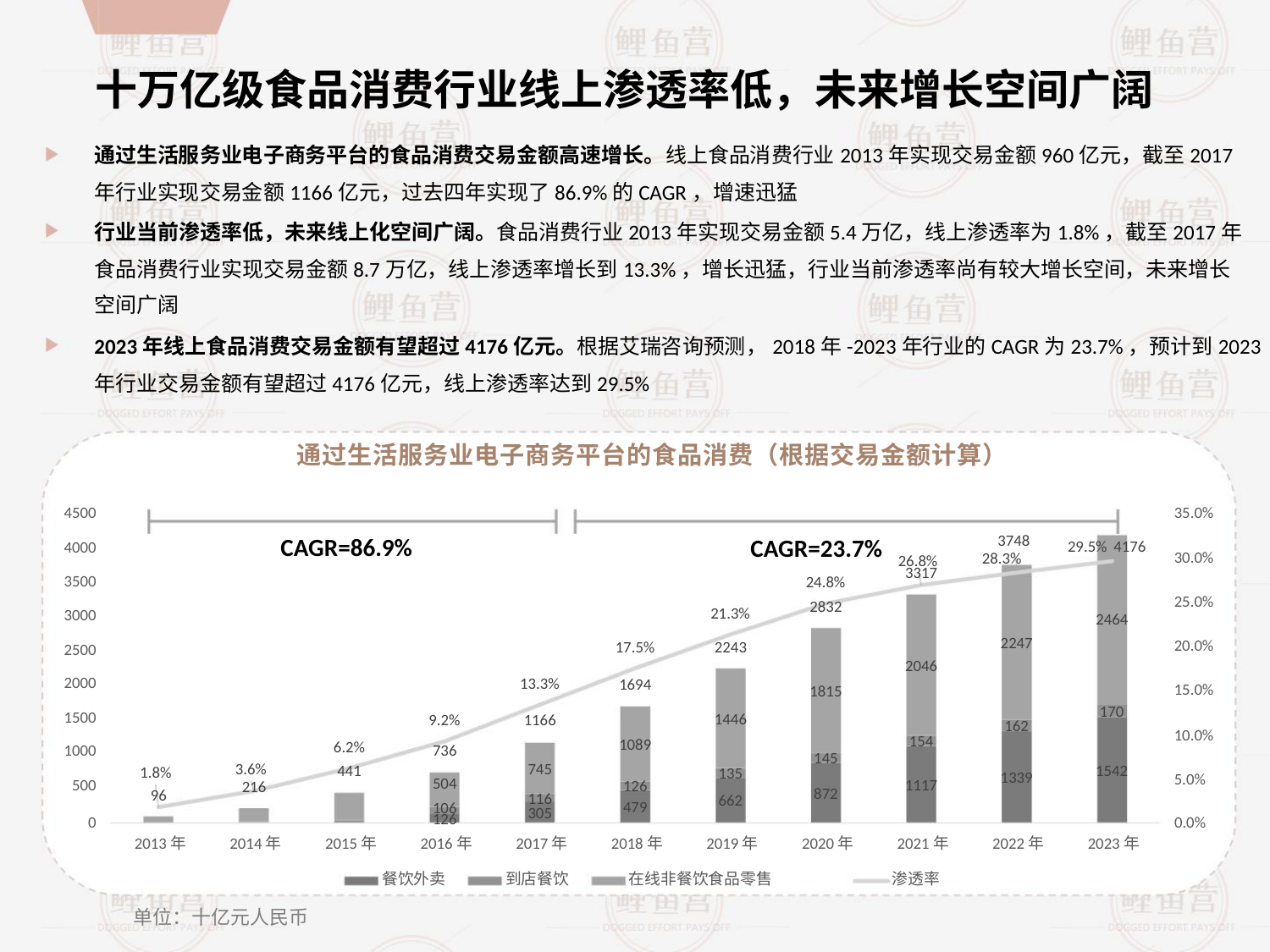

十万亿级食品消费行业线上渗透率低，未来增长空间广阔
通过生活服务业电子商务平台的食品消费交易金额高速增长。线上食品消费行业2013年实现交易金额960亿元，截至2017
年行业实现交易金额1166亿元，过去四年实现了86.9%的CAGR，增速迅猛
行业当前渗透率低，未来线上化空间广阔。食品消费行业2013年实现交易金额5.4万亿，线上渗透率为1.8%，截至2017年
食品消费行业实现交易金额8.7万亿，线上渗透率增长到13.3%，增长迅猛，行业当前渗透率尚有较大增长空间，未来增长
空间广阔
2023年线上食品消费交易金额有望超过4176亿元。根据艾瑞咨询预测，2018年-2023年行业的CAGR为23.7%，预计到2023
年行业交易金额有望超过4176亿元，线上渗透率达到29.5%
通过生活服务业电子商务平台的食品消费（根据交易金额计算）
4500
35.0%
30.0%
25.0%
20.0%
15.0%
10.0%
5.0%
3748
28.3%
CAGR=86.9%
CAGR=23.7%
29.5% 4176
2464
4000
3500
3000
2500
2000
1500
1000
500
26.8%
3317
24.8%
2832
21.3%
2243
2247
17.5%
1694
2046
13.3%
1166
1815
170
1446
9.2%
736
162
154
1089
6.2%
441
145
872
745
3.6%
216
1542
1.8%
96
135
662
1339
504
1117
126
479
116
305
106
126
0
0.0%
2013年
2014年
2015年
2016年
2017年
2018年
2019年
2020年
2021年
2022年
2023年
餐饮外卖
到店餐饮
在线非餐饮食品零售
渗透率
单位：十亿元人民币